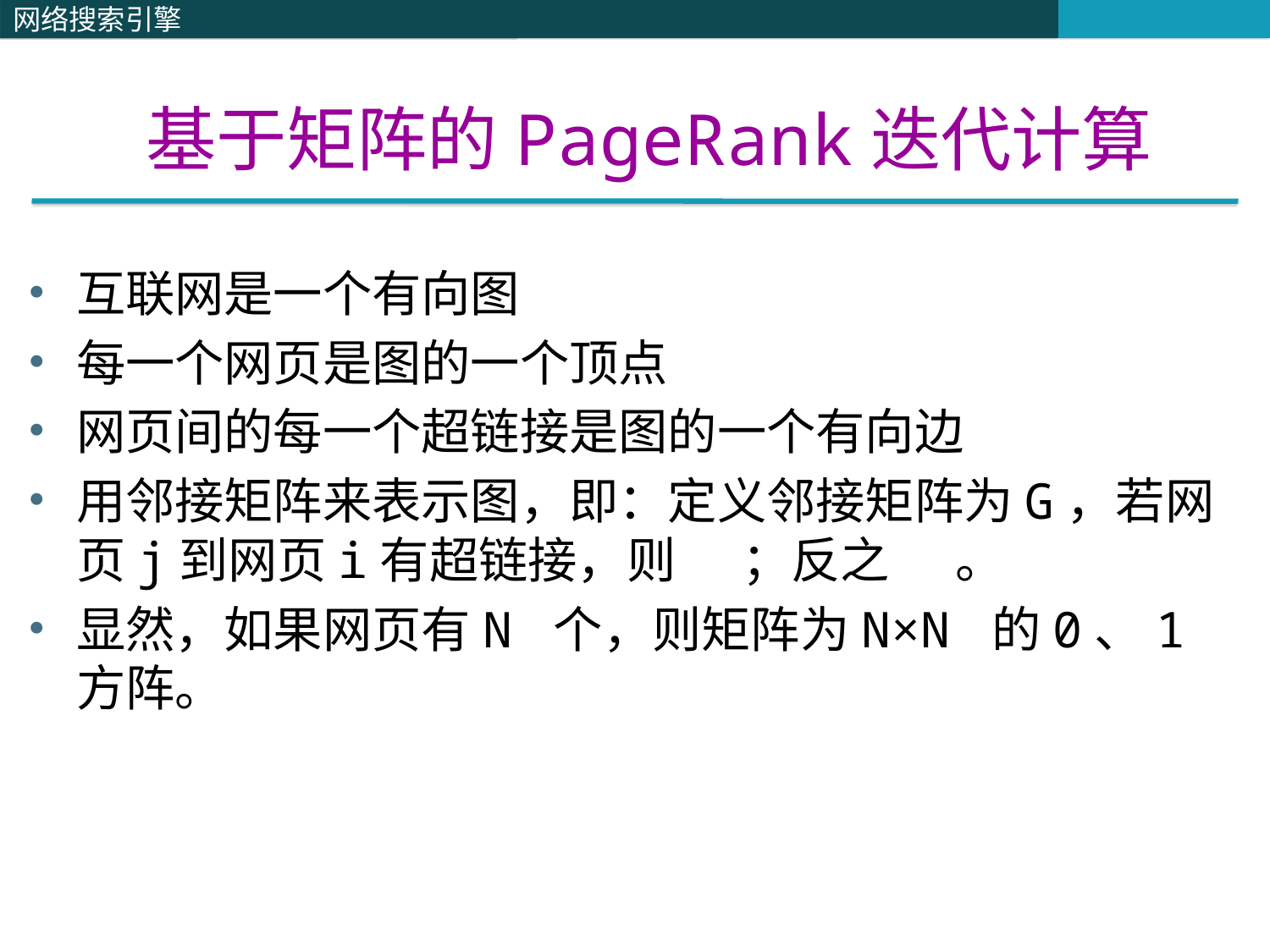

# 基于矩阵的PageRank迭代计算
互联网是一个有向图
每一个网页是图的一个顶点
网页间的每一个超链接是图的一个有向边
用邻接矩阵来表示图，即：定义邻接矩阵为G，若网页j到网页i有超链接，则      ；反之      。
显然，如果网页有N 个，则矩阵为N×N 的0、1方阵。